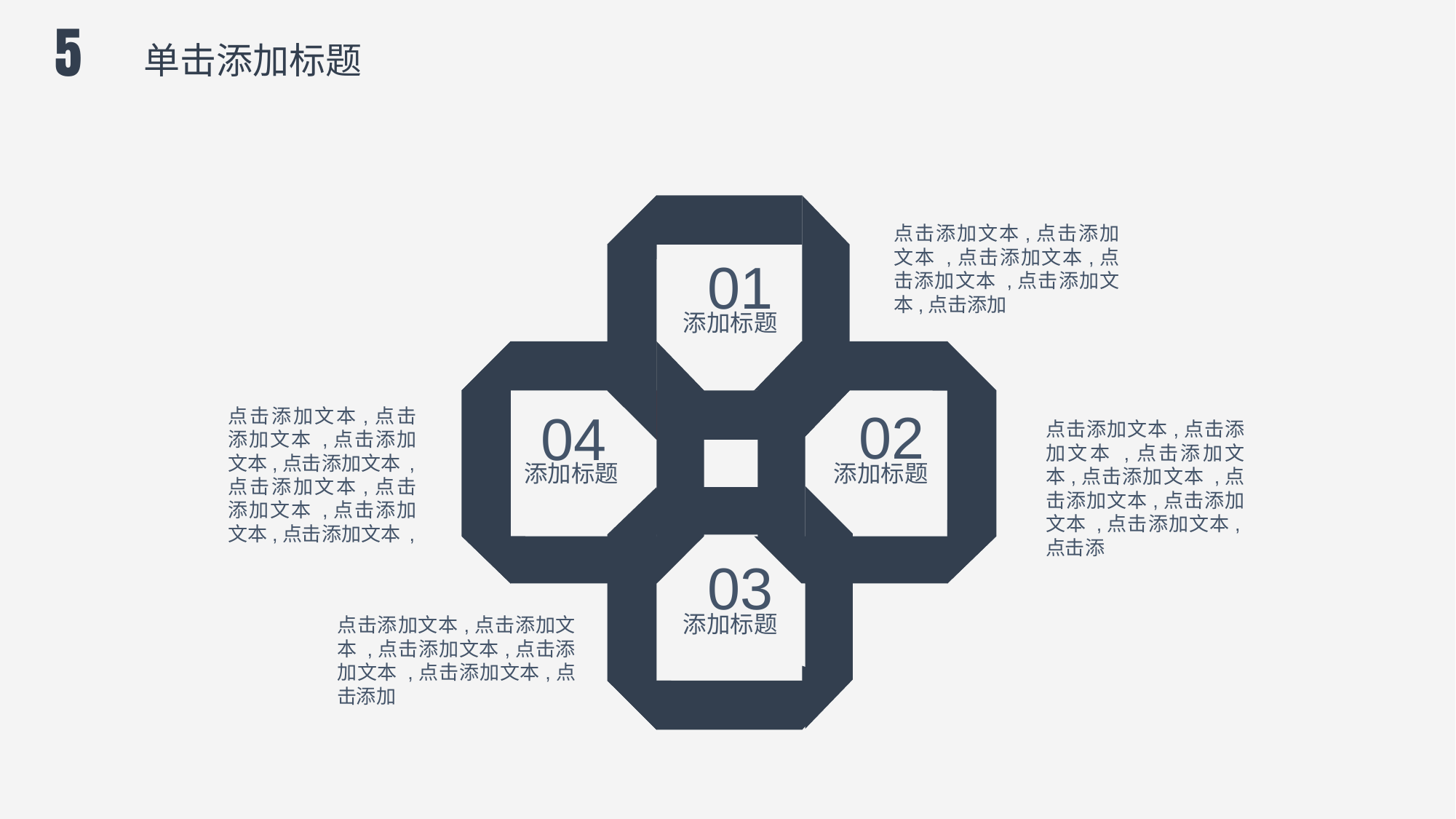

5
单击添加标题

01
添加标题
02
04
添加标题
添加标题
03
添加标题
点击添加文本,点击添加文本 ,点击添加文本,点击添加文本 ,点击添加文本,点击添加
点击添加文本,点击添加文本 ,点击添加文本,点击添加文本 ,点击添加文本,点击添加文本 ,点击添加文本,点击添加文本 ,

点击添加文本,点击添加文本 ,点击添加文本,点击添加文本 ,点击添加文本,点击添加文本 ,点击添加文本,点击添
点击添加文本,点击添加文本 ,点击添加文本,点击添加文本 ,点击添加文本,点击添加